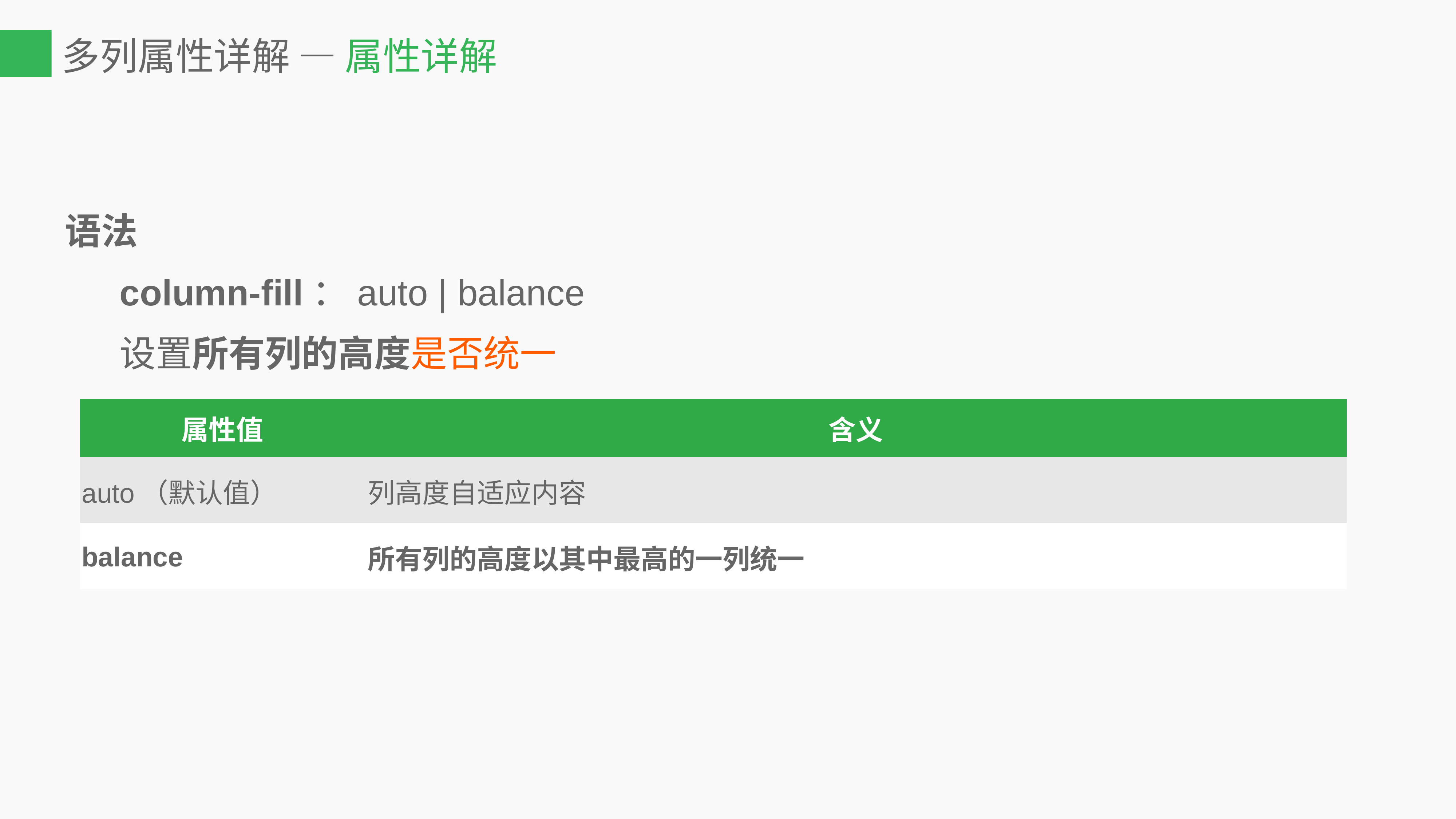

# 多列属性详解 — 属性详解
语法
	column-fill：auto | balance
	设置所有列的高度是否统一
| 属性值 | 含义 |
| --- | --- |
| auto（默认值） | 列高度自适应内容 |
| balance | 所有列的高度以其中最高的一列统一 |